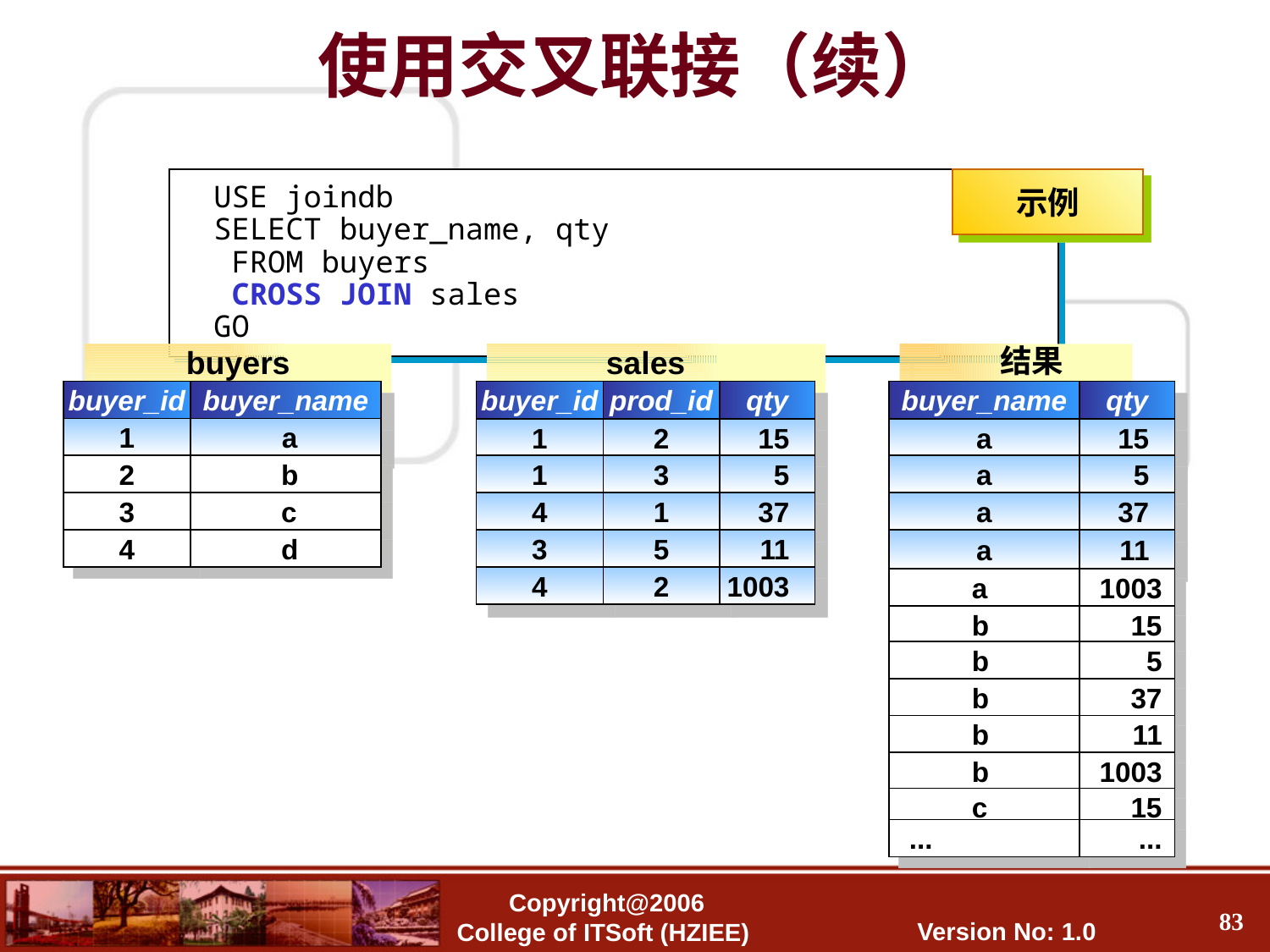

使用交叉联接（续）
USE joindb
SELECT buyer_name, qty
 FROM buyers
 CROSS JOIN sales
GO
结果

buyer_name
qty
a
15
a
5
a
37
a
11
         a
1003
         b
15
         b
5
         b
37
         b
11
         b
1003
         c
15
 ...
...
buyers

buyer_id
buyer_name
1
 a
2
          b
3
          c
4
          d
sales

buyer_id
prod_id
qty
1
2
15
1
3
5
4
1
37
3
5
11
4
2
1003
示例